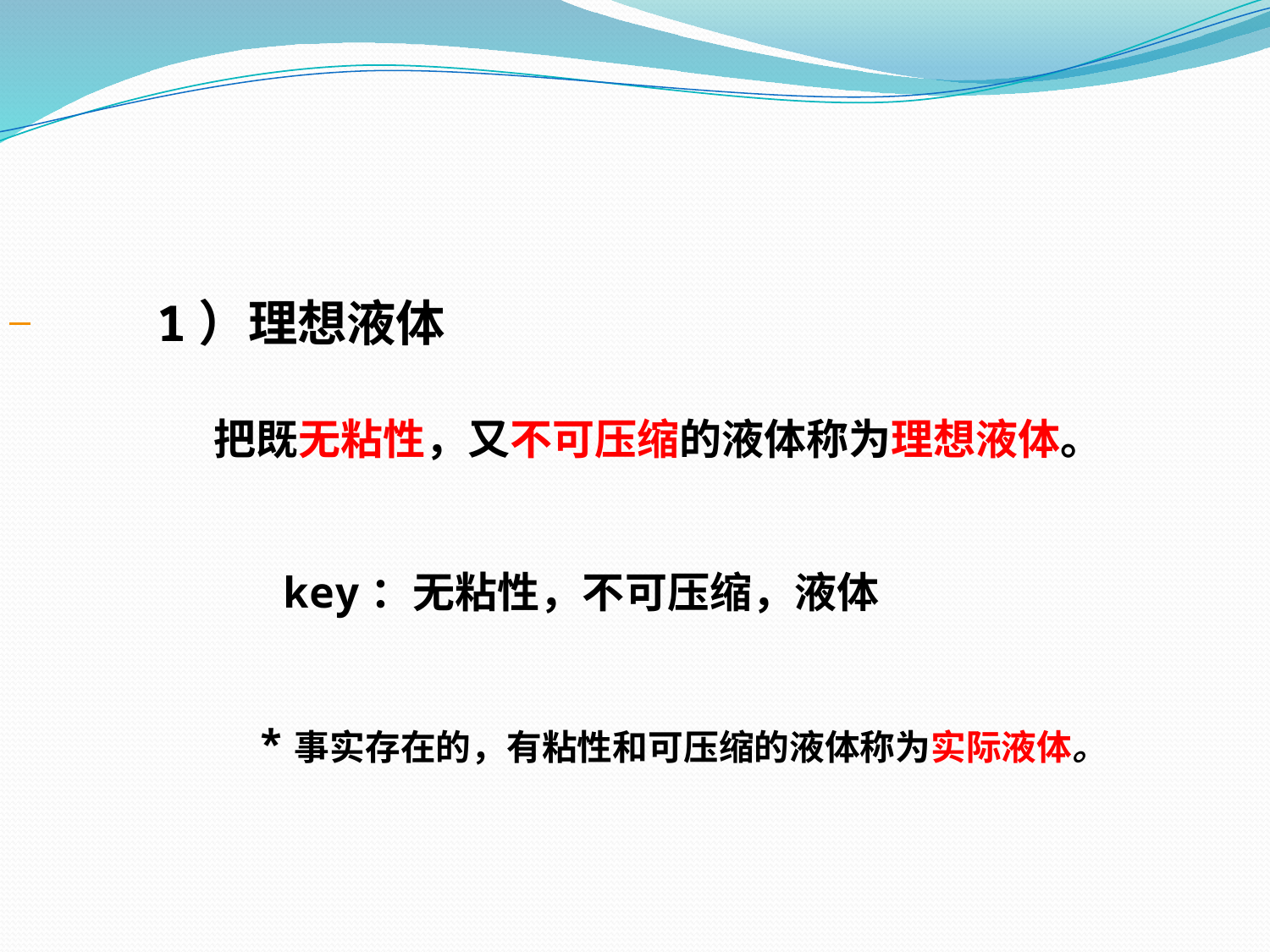

1）理想液体
    把既无粘性，又不可压缩的液体称为理想液体。

     key：无粘性，不可压缩，液体

    *事实存在的，有粘性和可压缩的液体称为实际液体。